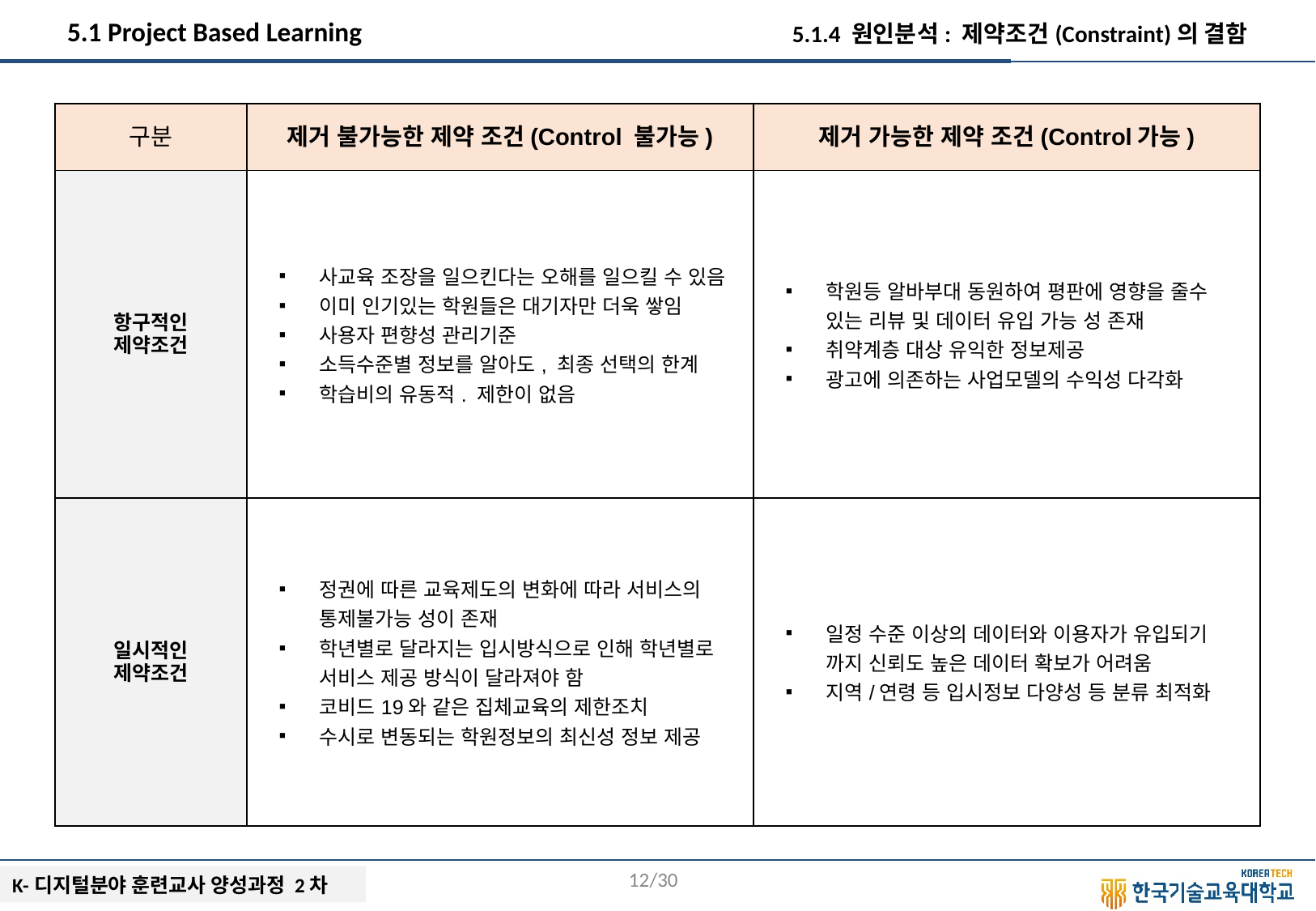

5.1 Project Based Learning
5.1.4 원인분석: 제약조건(Constraint)의 결함
| 구분 | 제거 불가능한 제약 조건(Control 불가능) | 제거 가능한 제약 조건(Control가능) |
| --- | --- | --- |
| 항구적인 제약조건 | 사교육 조장을 일으킨다는 오해를 일으킬 수 있음 이미 인기있는 학원들은 대기자만 더욱 쌓임 사용자 편향성 관리기준 소득수준별 정보를 알아도, 최종 선택의 한계 학습비의 유동적. 제한이 없음 | 학원등 알바부대 동원하여 평판에 영향을 줄수 있는 리뷰 및 데이터 유입 가능 성 존재 취약계층 대상 유익한 정보제공 광고에 의존하는 사업모델의 수익성 다각화 |
| 일시적인 제약조건 | 정권에 따른 교육제도의 변화에 따라 서비스의 통제불가능 성이 존재 학년별로 달라지는 입시방식으로 인해 학년별로 서비스 제공 방식이 달라져야 함 코비드19와 같은 집체교육의 제한조치 수시로 변동되는 학원정보의 최신성 정보 제공 | 일정 수준 이상의 데이터와 이용자가 유입되기 까지 신뢰도 높은 데이터 확보가 어려움 지역/연령 등 입시정보 다양성 등 분류 최적화 |
12/30